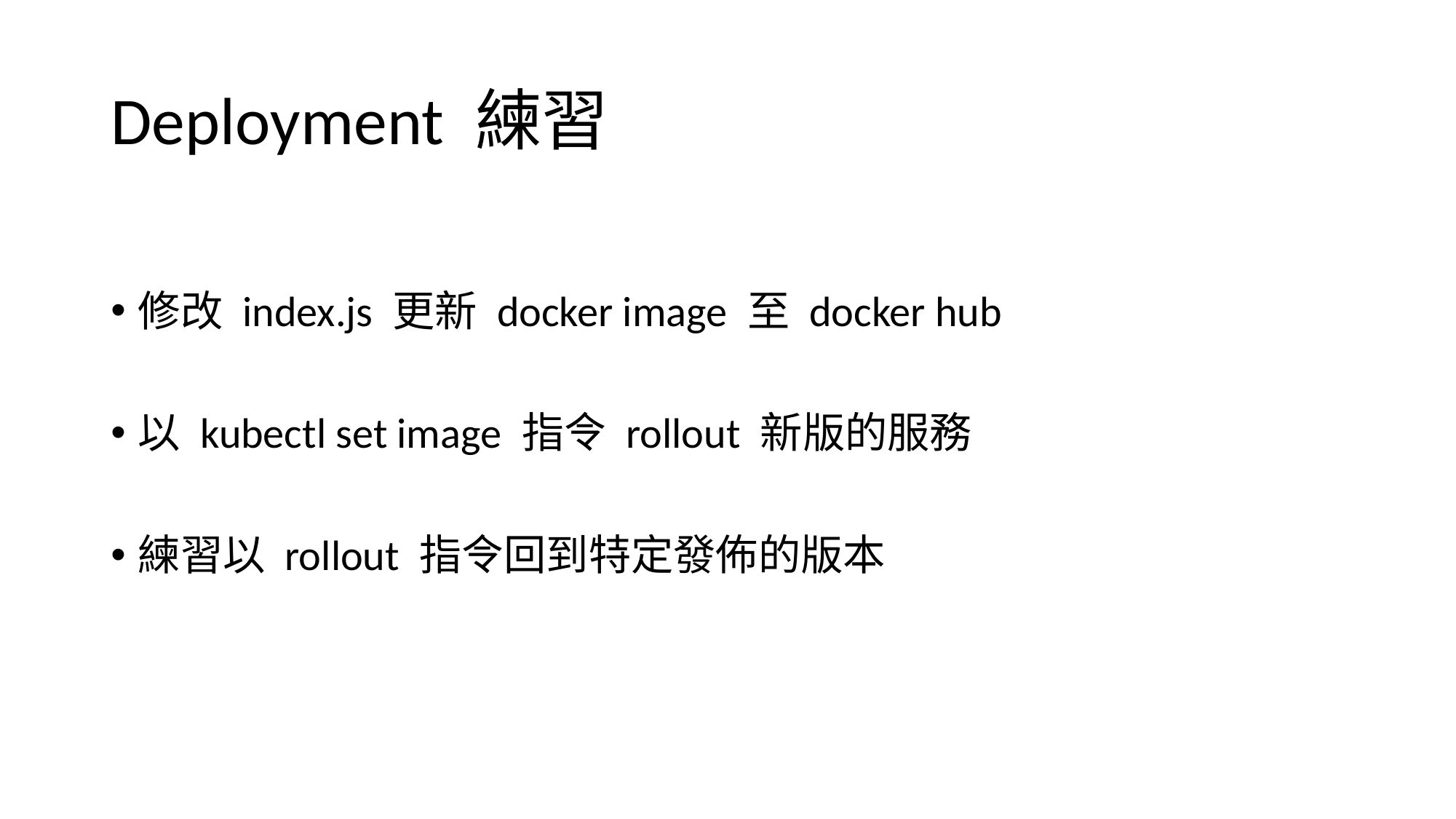

# Deployment 練習

修改 index.js 更新 docker image 至 docker hub

以 kubectl set image 指令 rollout 新版的服務

練習以 rollout 指令回到特定發佈的版本